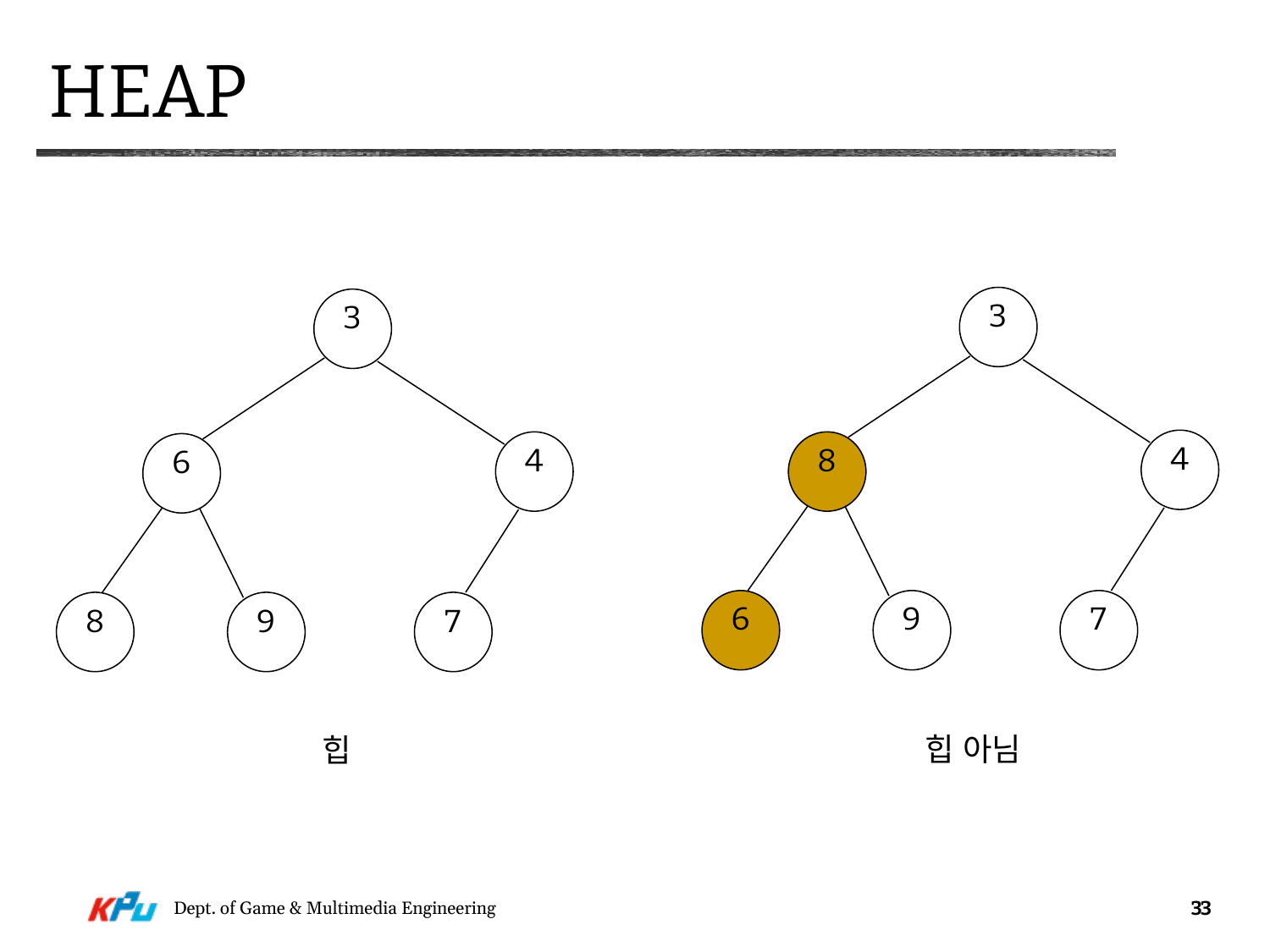

# HEAP

3
3

4

4
8
6

6
9
7
8
9
7
힙 아님
힙
Dept. of Game & Multimedia Engineering
33